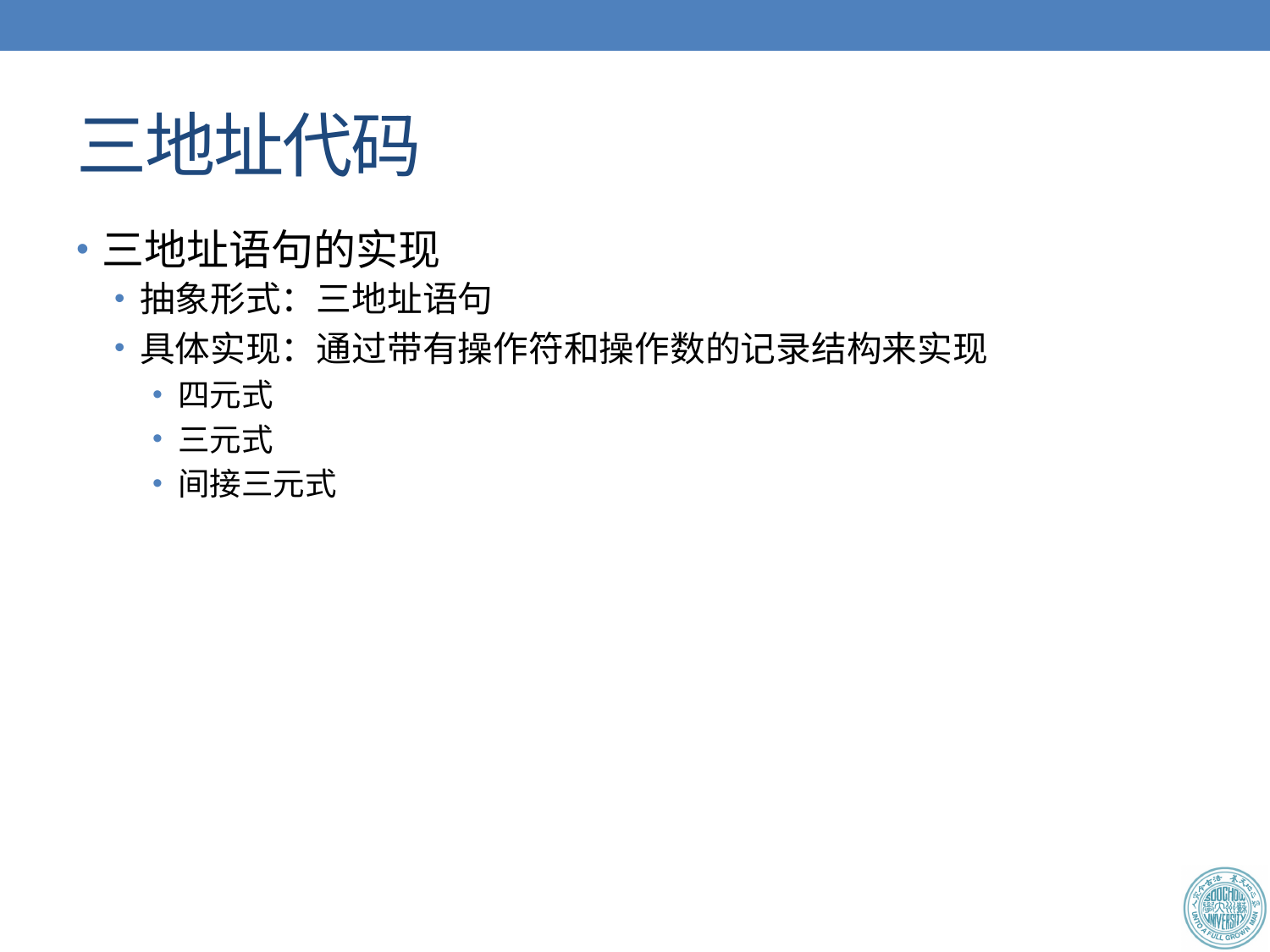

# 三地址代码
三地址语句的实现
抽象形式：三地址语句
具体实现：通过带有操作符和操作数的记录结构来实现
四元式
三元式
间接三元式